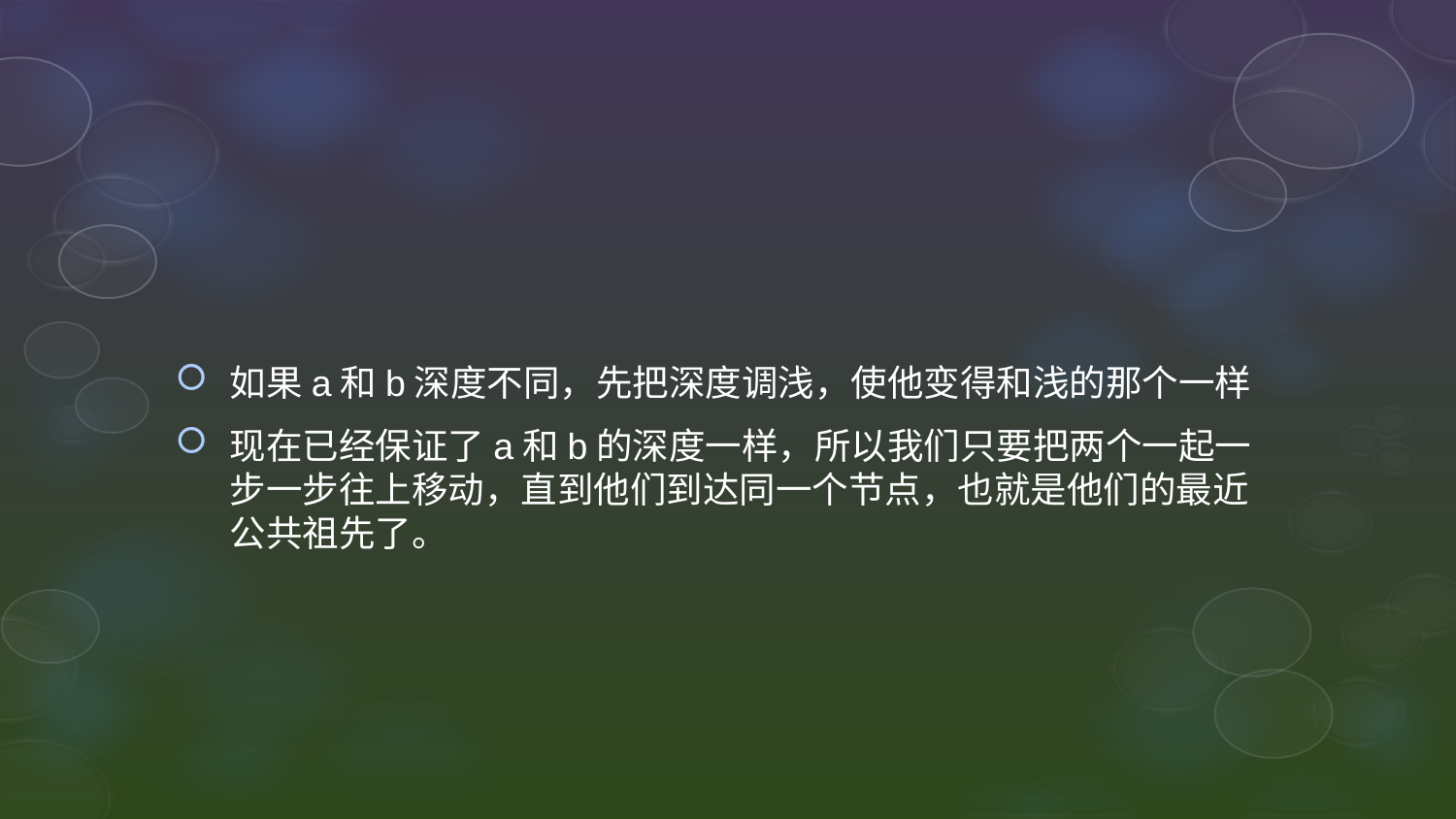

#
如果a和b深度不同，先把深度调浅，使他变得和浅的那个一样
现在已经保证了a和b的深度一样，所以我们只要把两个一起一步一步往上移动，直到他们到达同一个节点，也就是他们的最近公共祖先了。